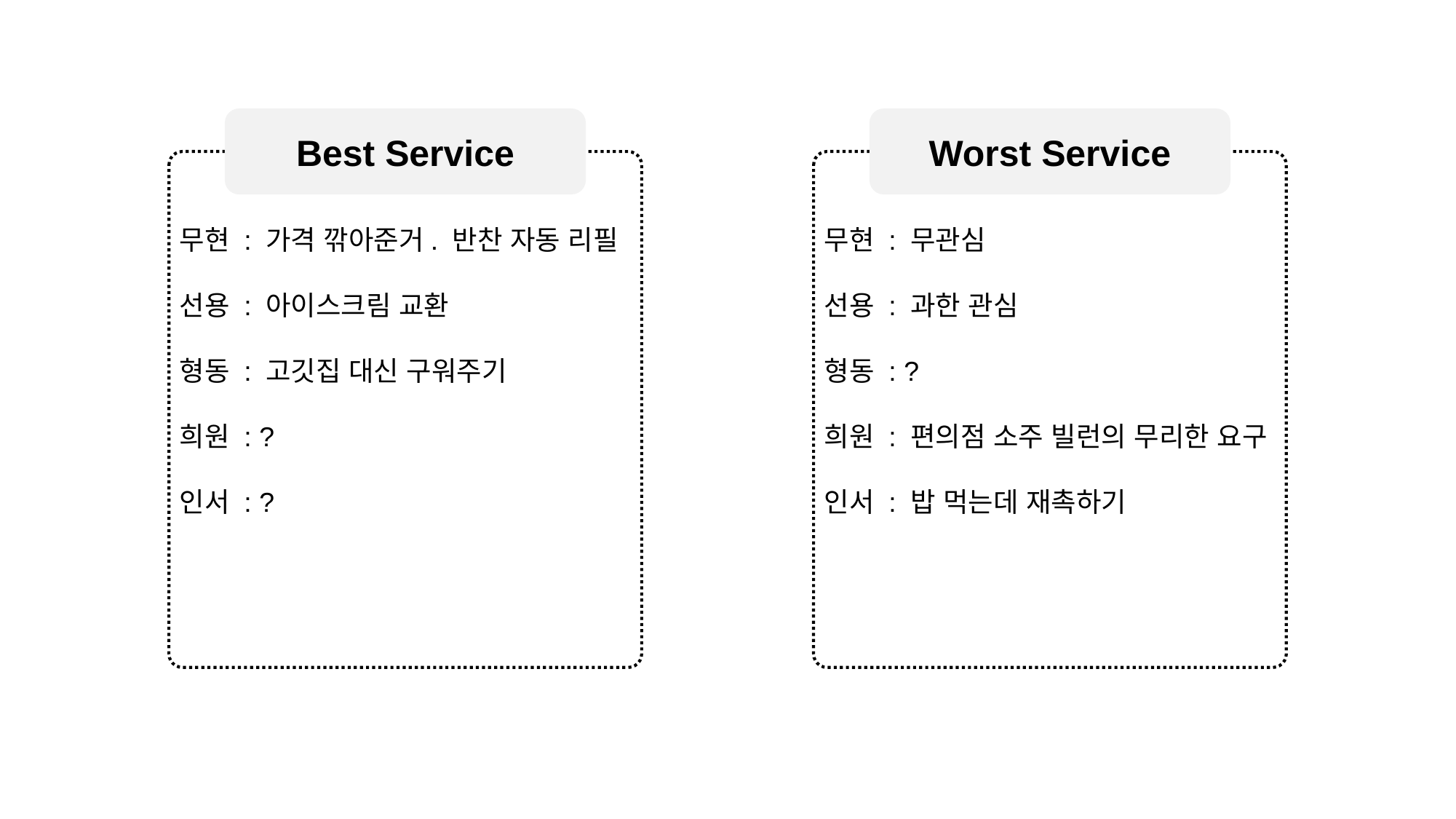

Best Service
Worst Service

무현 : 가격 깎아준거. 반찬 자동 리필

선용 : 아이스크림 교환

형동 : 고깃집 대신 구워주기

희원 : ?

인서 : ?
무현 : 무관심

선용 : 과한 관심

형동 : ?

희원 : 편의점 소주 빌런의 무리한 요구

인서 : 밥 먹는데 재촉하기